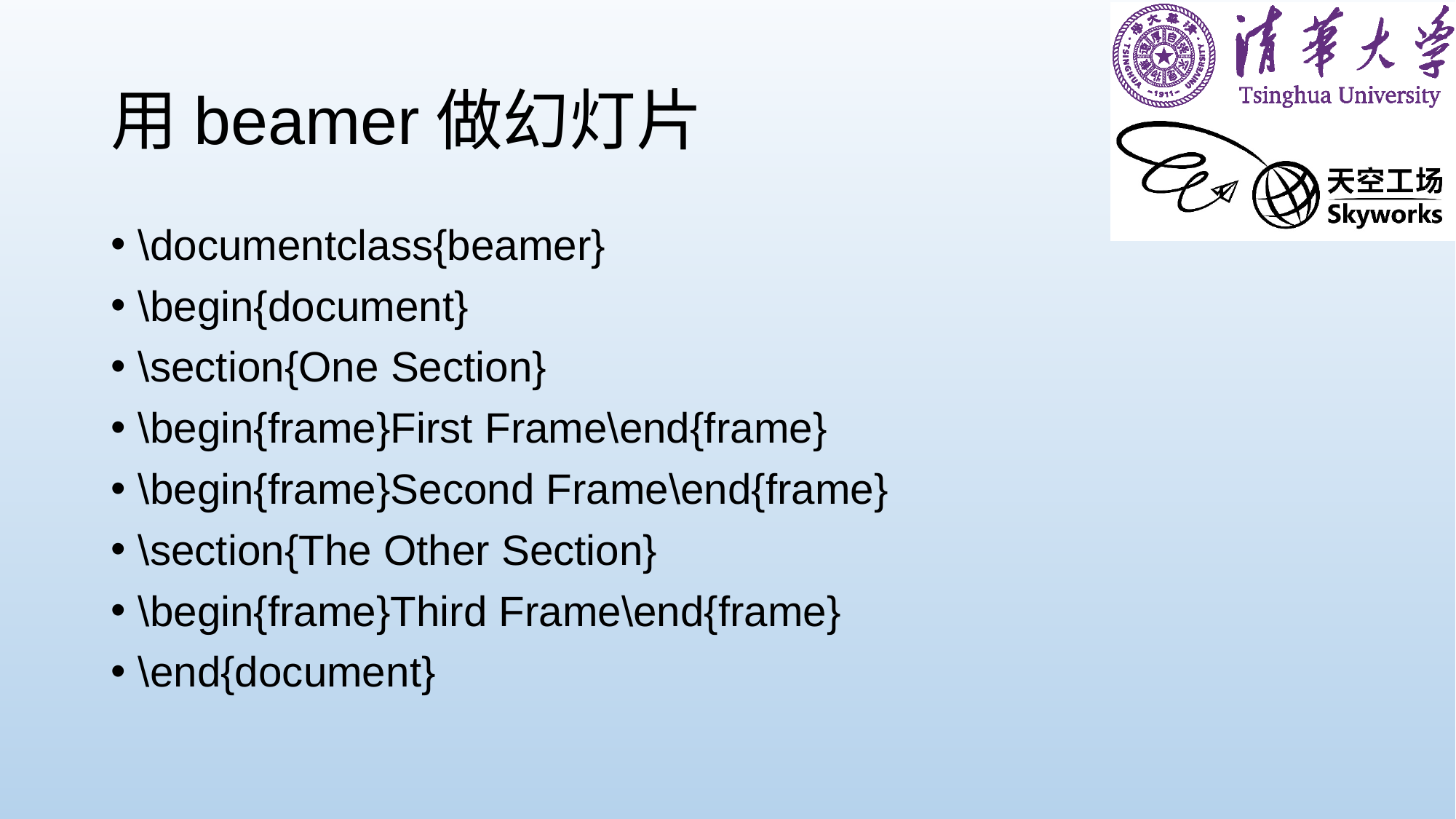

# 用beamer做幻灯片
\documentclass{beamer}
\begin{document}
\section{One Section}
\begin{frame}First Frame\end{frame}
\begin{frame}Second Frame\end{frame}
\section{The Other Section}
\begin{frame}Third Frame\end{frame}
\end{document}